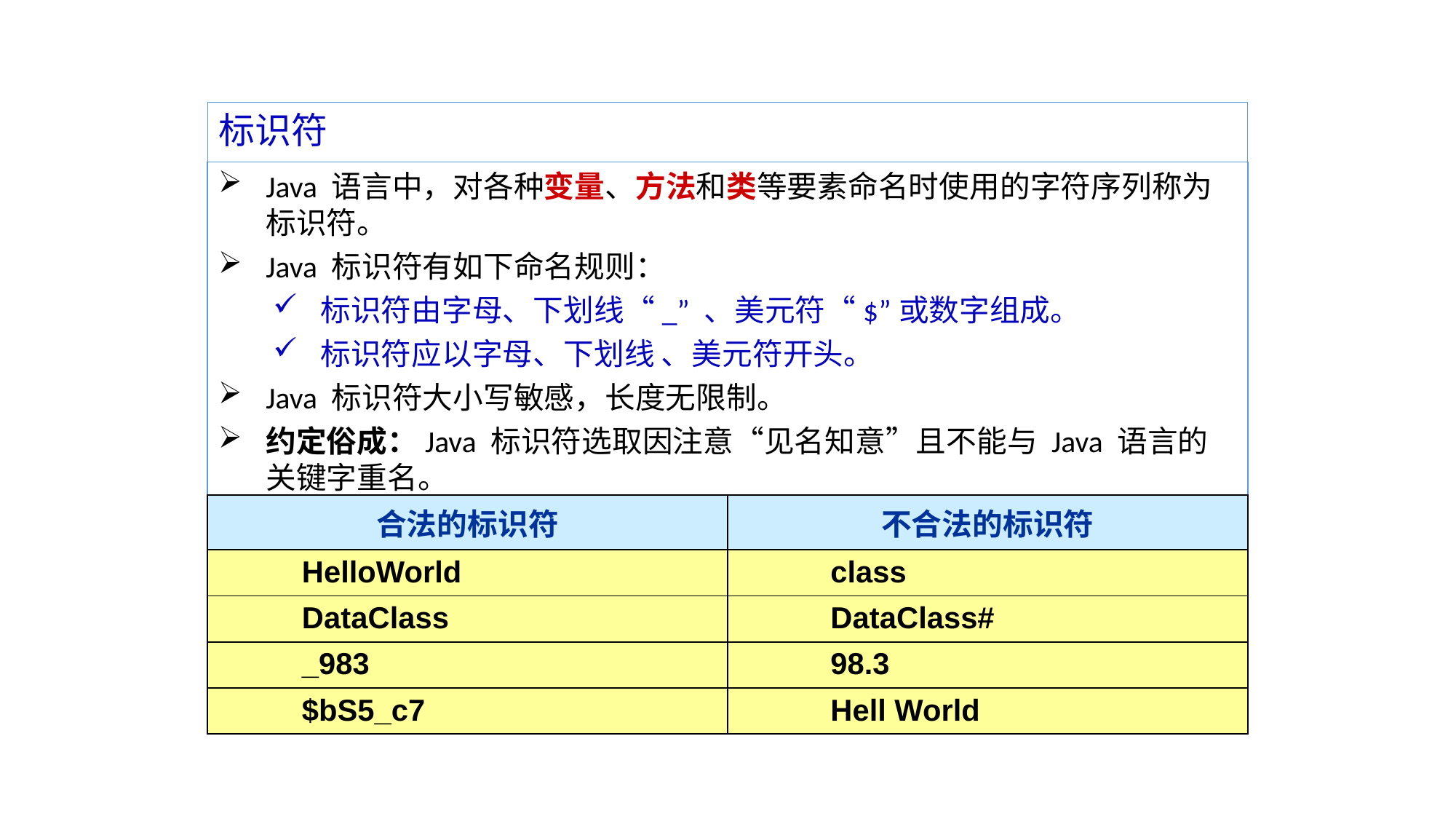

# 标识符
Java 语言中，对各种变量、方法和类等要素命名时使用的字符序列称为标识符。
Java 标识符有如下命名规则：
标识符由字母、下划线“_” 、美元符“$”或数字组成。
标识符应以字母、下划线 、美元符开头。
Java 标识符大小写敏感，长度无限制。
约定俗成：Java 标识符选取因注意“见名知意”且不能与 Java 语言的关键字重名。

| 合法的标识符 | 不合法的标识符 |
| --- | --- |
| HelloWorld | class |
| DataClass | DataClass# |
| \_983 | 98.3 |
| $bS5\_c7 | Hell World |